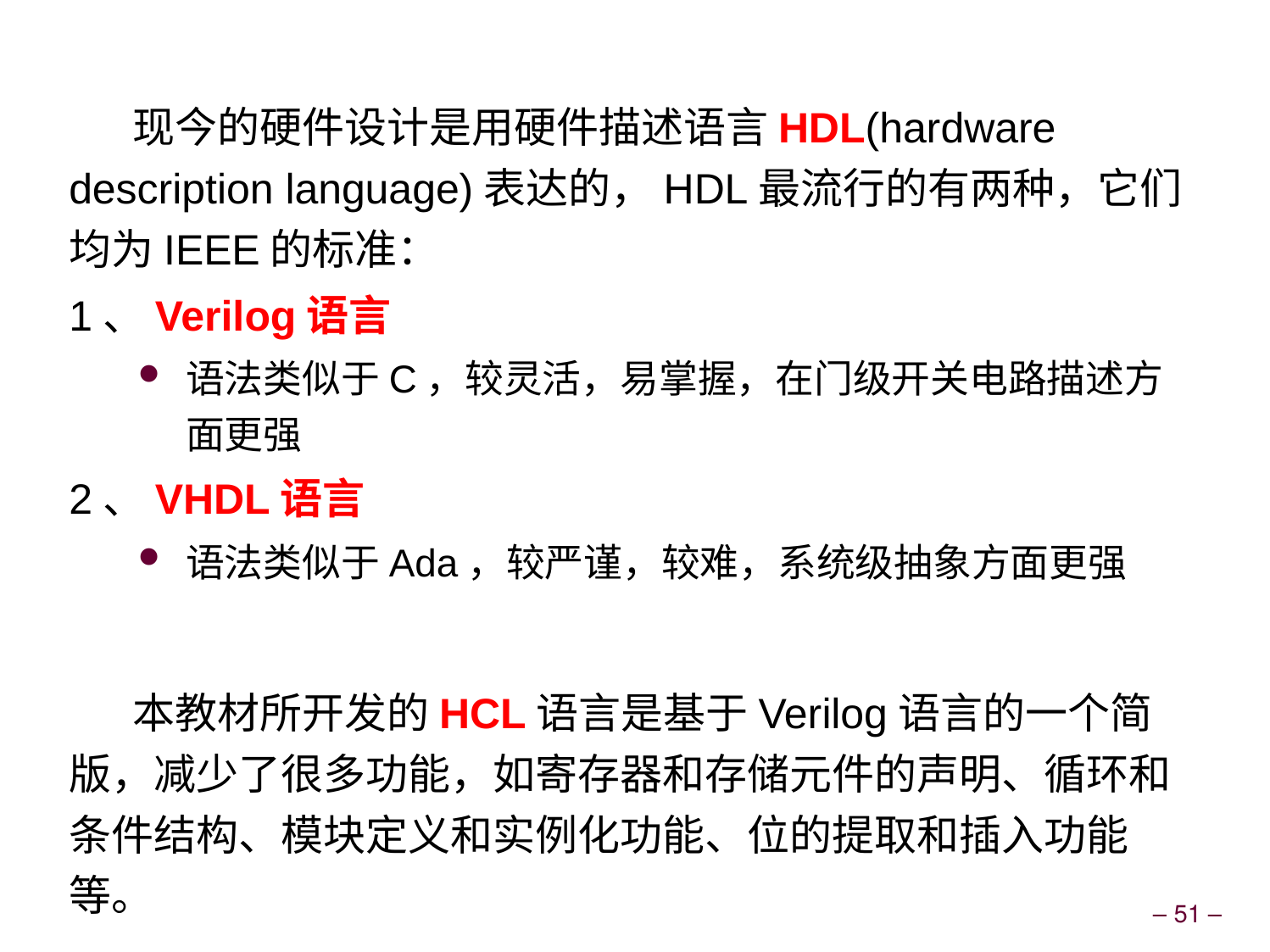

现今的硬件设计是用硬件描述语言HDL(hardware description language)表达的，HDL最流行的有两种，它们均为IEEE的标准：
1、Verilog语言
语法类似于C，较灵活，易掌握，在门级开关电路描述方面更强
2、VHDL语言
语法类似于Ada，较严谨，较难，系统级抽象方面更强

本教材所开发的HCL语言是基于Verilog语言的一个简版，减少了很多功能，如寄存器和存储元件的声明、循环和条件结构、模块定义和实例化功能、位的提取和插入功能等。